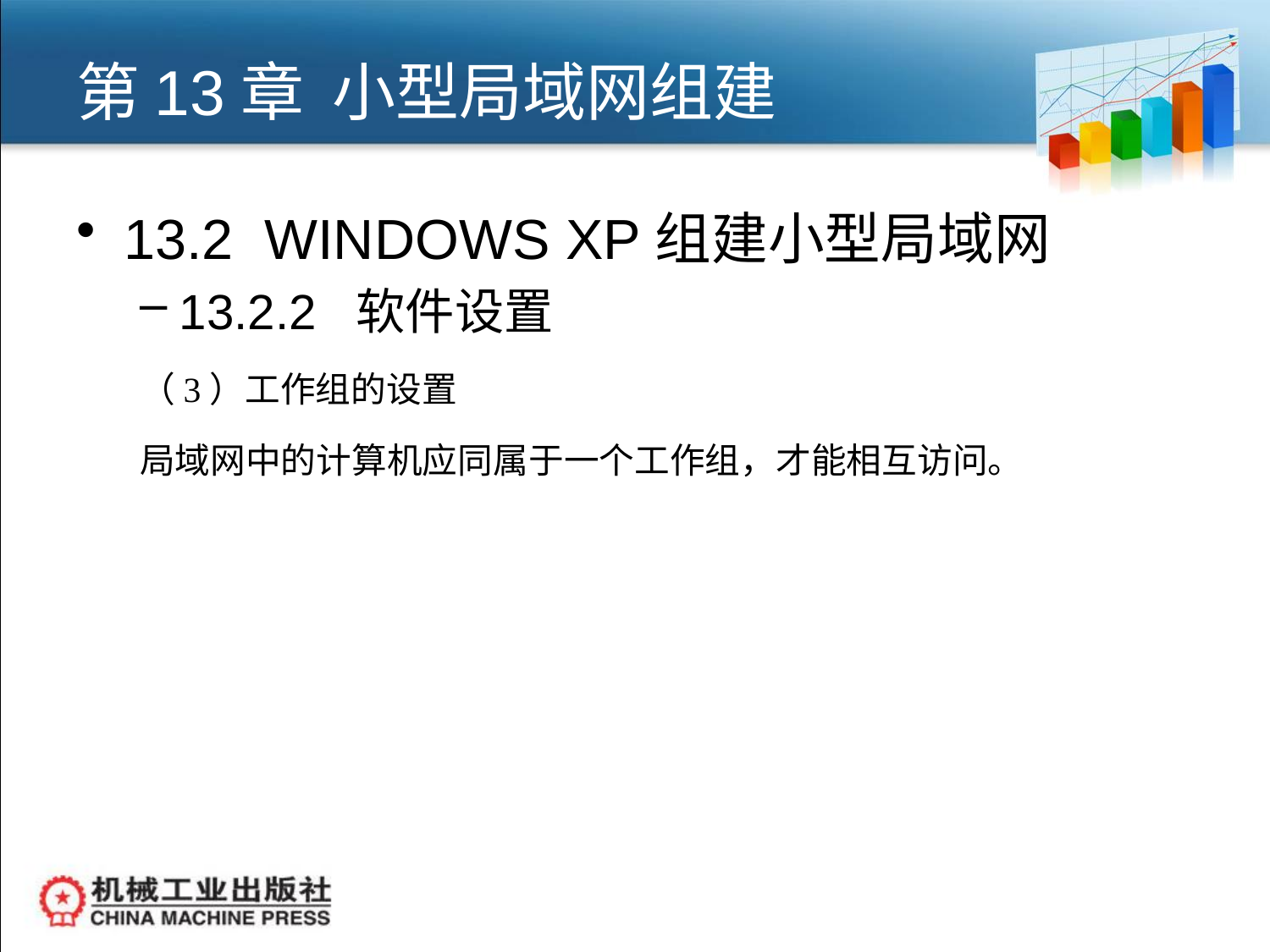

# 第13章  小型局域网组建
13.2  WINDOWS XP组建小型局域网
13.2.2  软件设置
（3）工作组的设置
局域网中的计算机应同属于一个工作组，才能相互访问。